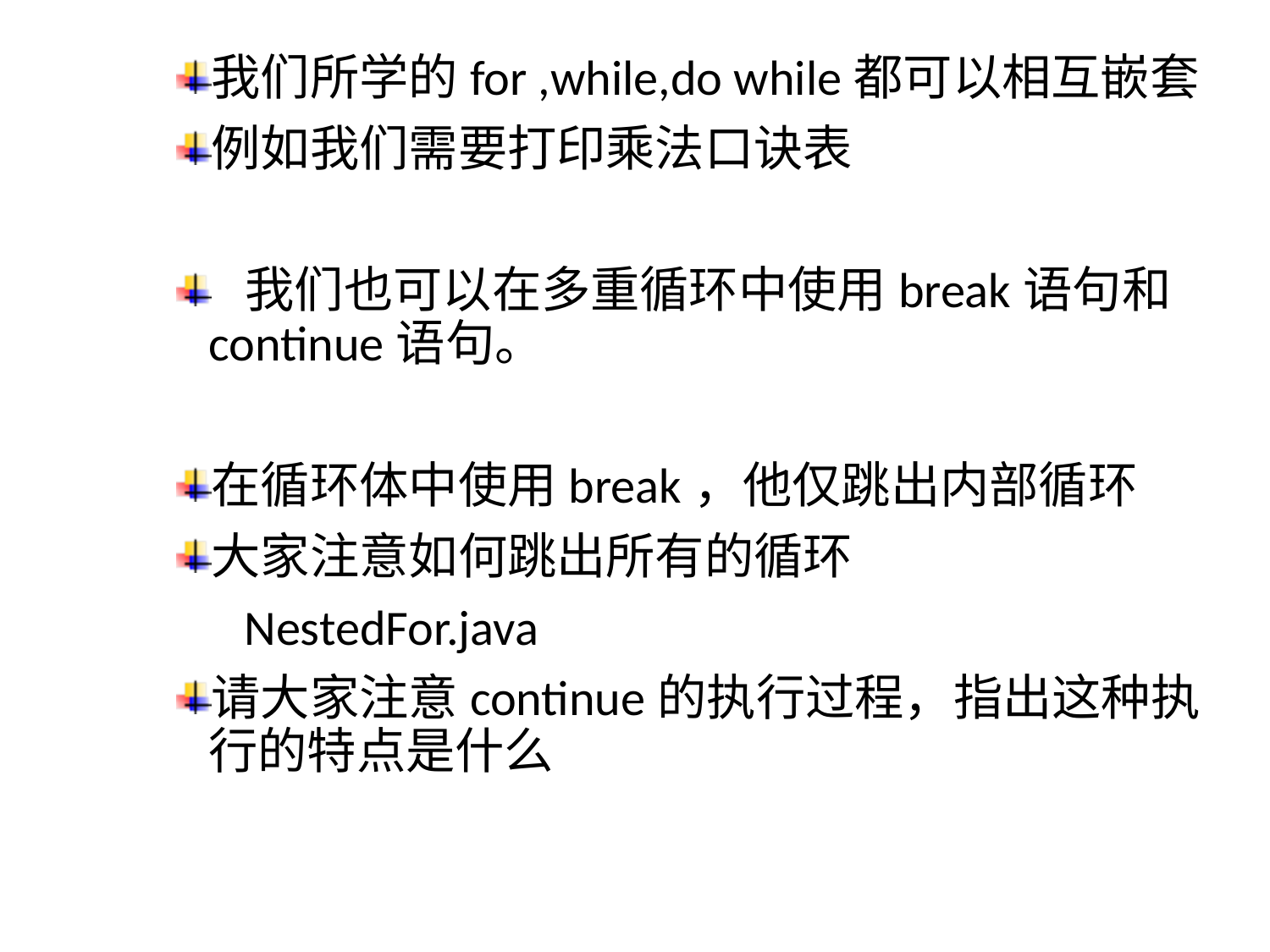

我们所学的for ,while,do while都可以相互嵌套
例如我们需要打印乘法口诀表

  我们也可以在多重循环中使用break语句和continue语句。

在循环体中使用break，他仅跳出内部循环
大家注意如何跳出所有的循环
      NestedFor.java
请大家注意continue的执行过程，指出这种执行的特点是什么